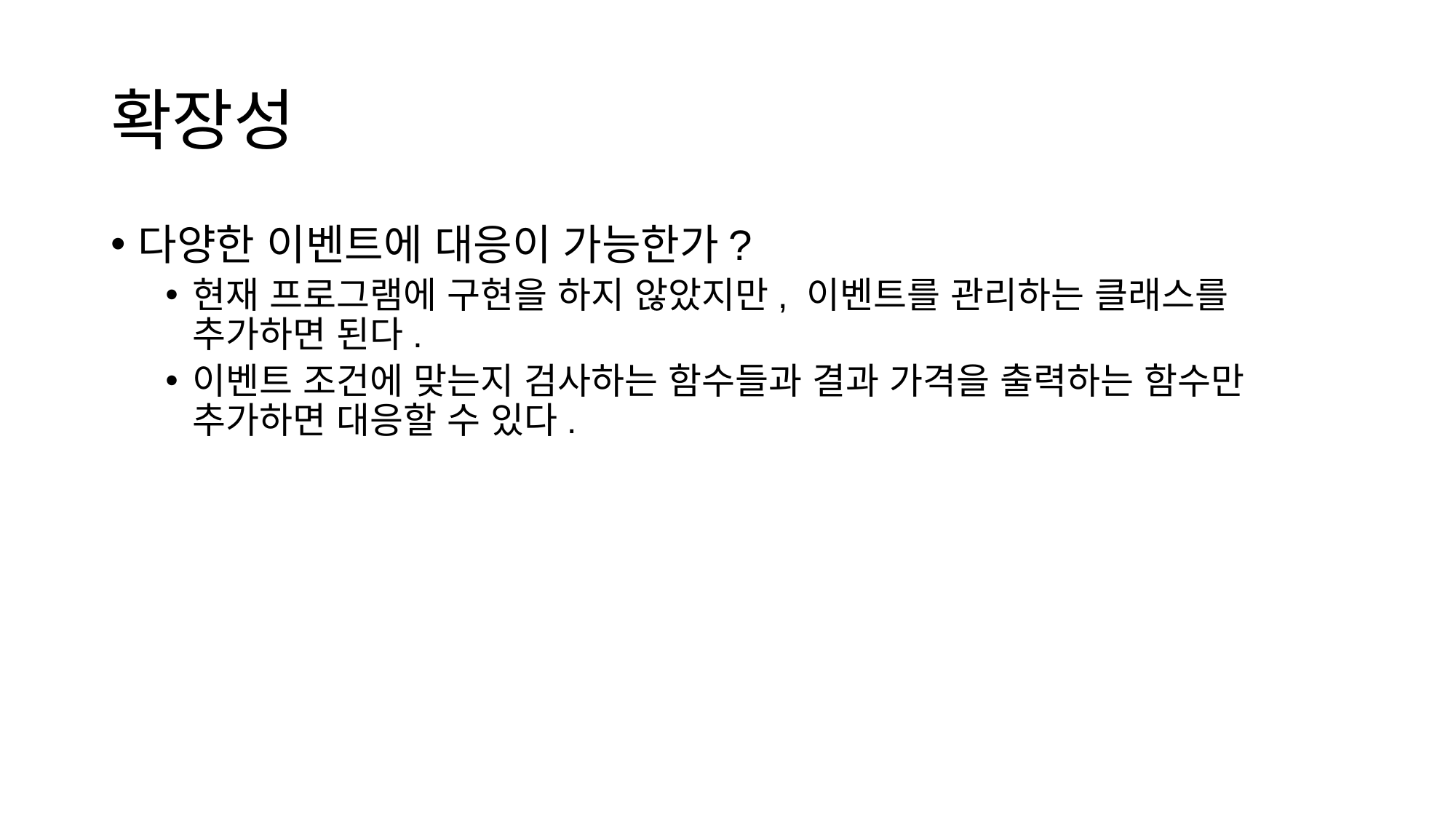

# 확장성
다양한 이벤트에 대응이 가능한가?
현재 프로그램에 구현을 하지 않았지만, 이벤트를 관리하는 클래스를 추가하면 된다.
이벤트 조건에 맞는지 검사하는 함수들과 결과 가격을 출력하는 함수만 추가하면 대응할 수 있다.